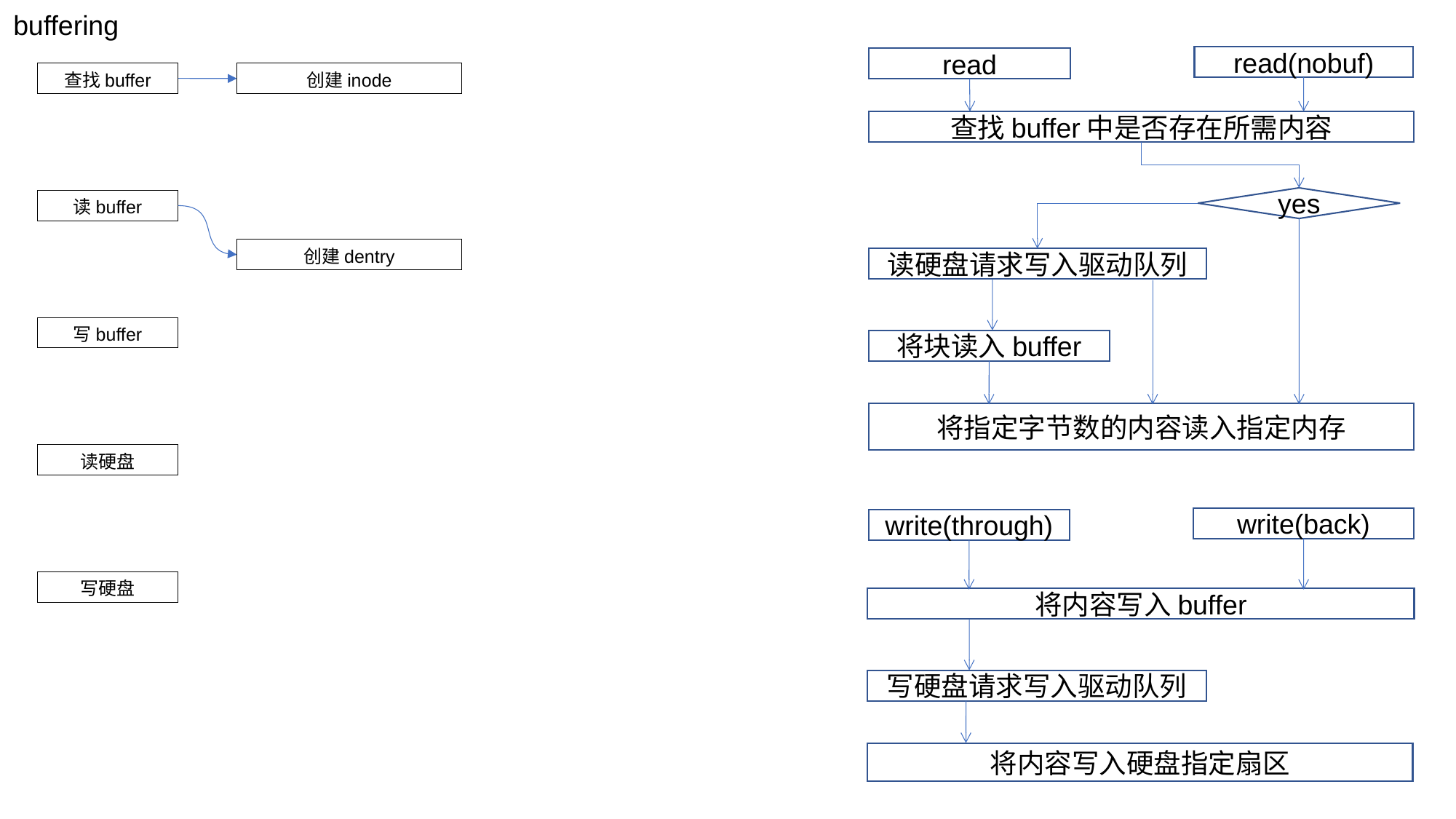

buffering
read(nobuf)
read
查找buffer
创建inode
查找buffer中是否存在所需内容
yes
读buffer
创建dentry
读硬盘请求写入驱动队列
写buffer
将块读入buffer
将指定字节数的内容读入指定内存
读硬盘
write(back)
write(through)
写硬盘
将内容写入buffer
写硬盘请求写入驱动队列
将内容写入硬盘指定扇区